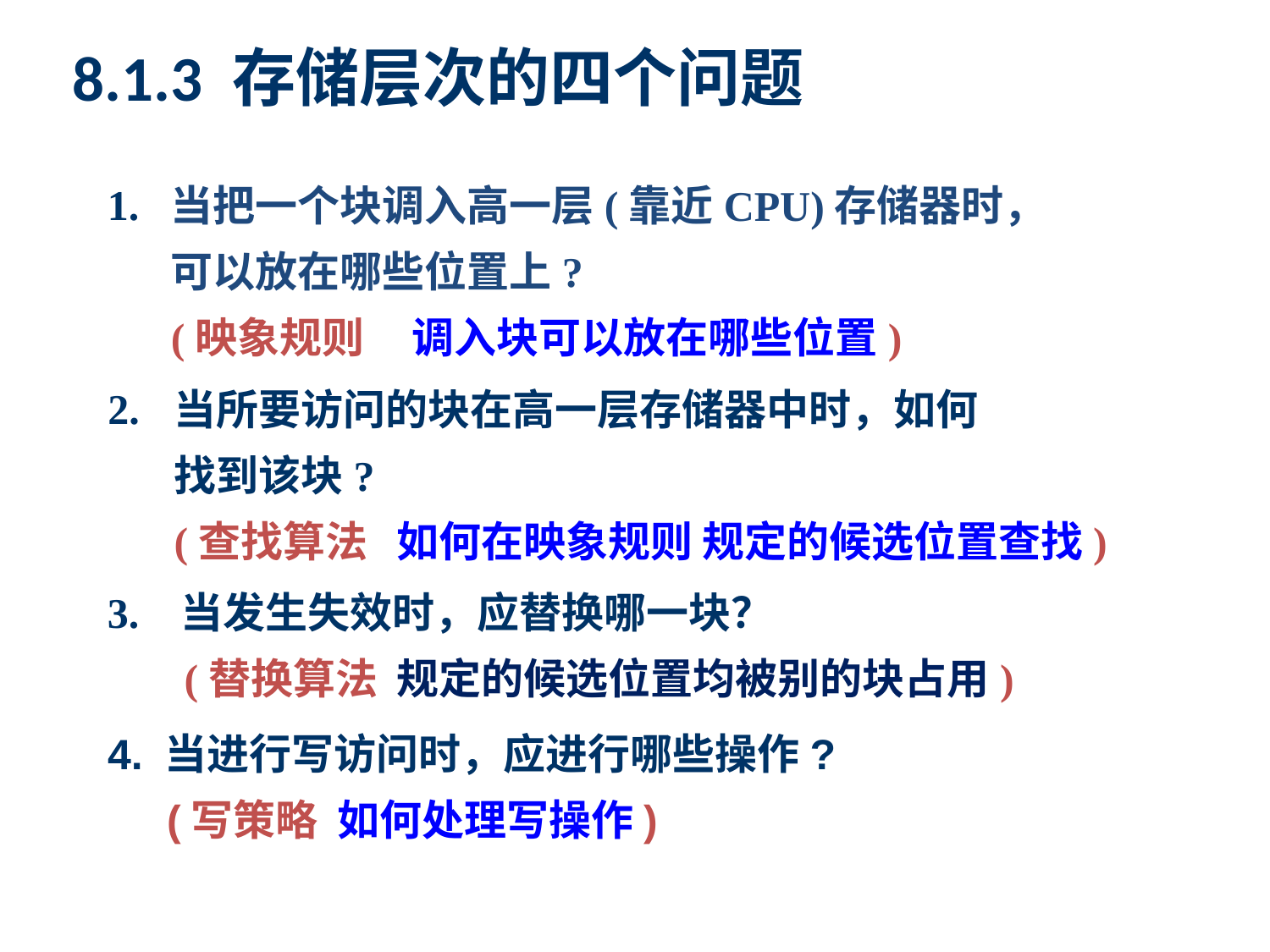

8.1.3 存储层次的四个问题
1.
当把一个块调入高一层(靠近CPU)存储器时，
可以放在哪些位置上?
(映象规则     调入块可以放在哪些位置)
2.
当所要访问的块在高一层存储器中时，如何
找到该块?
(查找算法   如何在映象规则 规定的候选位置查找)
3.   当发生失效时，应替换哪一块？
       (替换算法  规定的候选位置均被别的块占用)
4. 当进行写访问时，应进行哪些操作?
     (写策略  如何处理写操作)